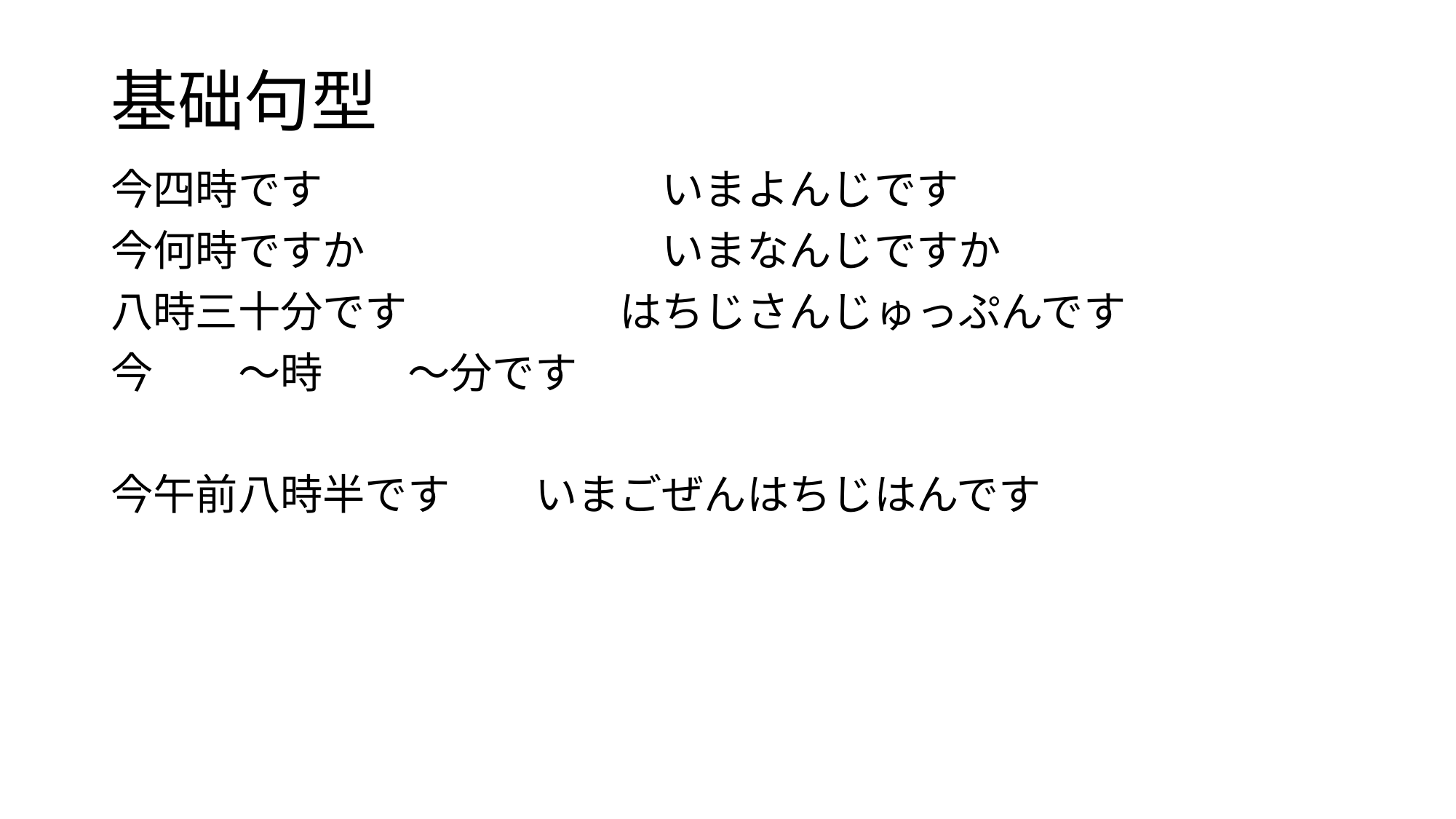

# 基础句型
今四時です　　　　　　　　いまよんじです
今何時ですか　　　　　　　いまなんじですか
八時三十分です　　　　　はちじさんじゅっぷんです
今　　～時　　～分です

今午前八時半です　　いまごぜんはちじはんです